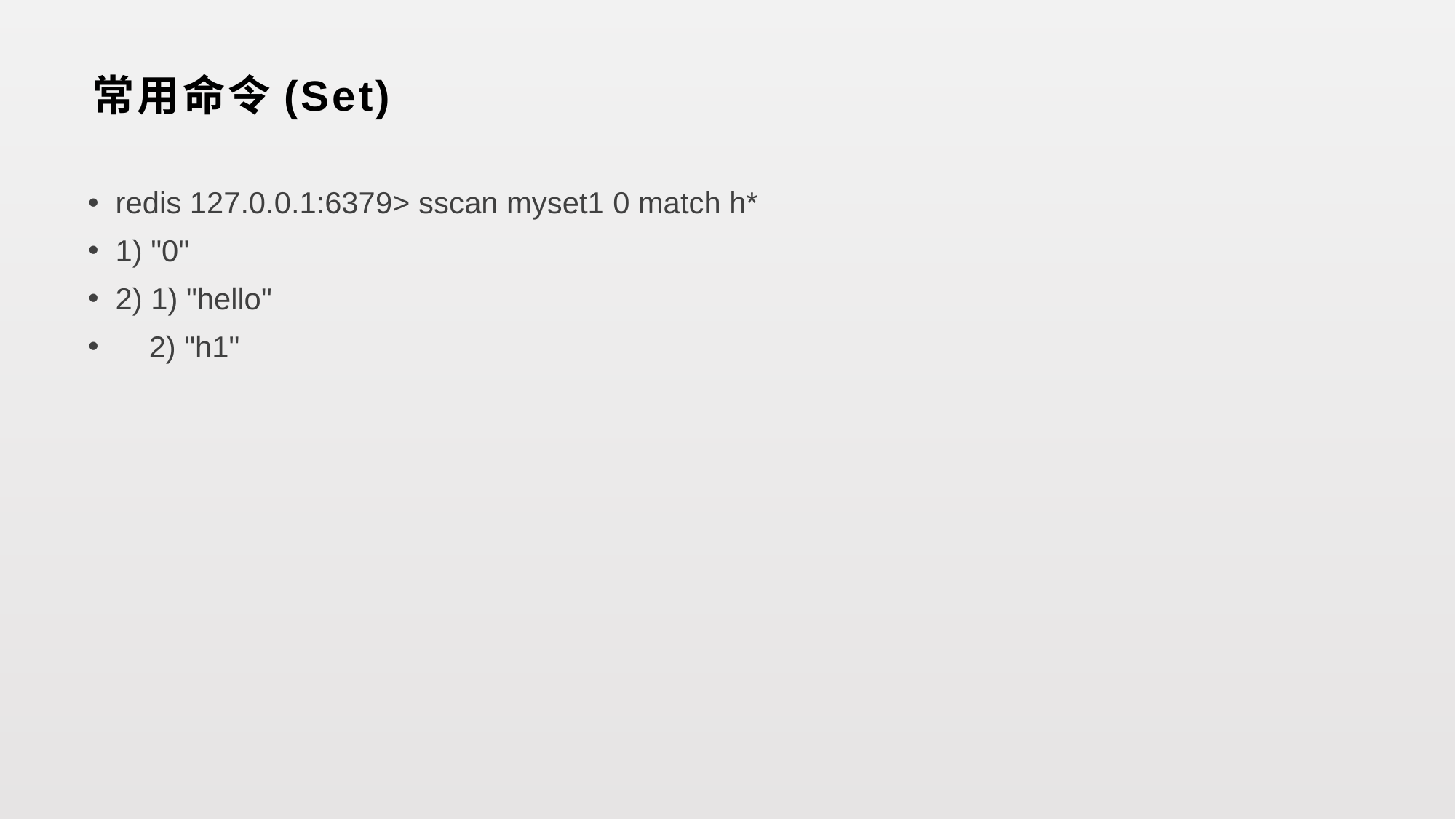

常用命令(Set)
redis 127.0.0.1:6379> sscan myset1 0 match h*
1) "0"
2) 1) "hello"
    2) "h1"